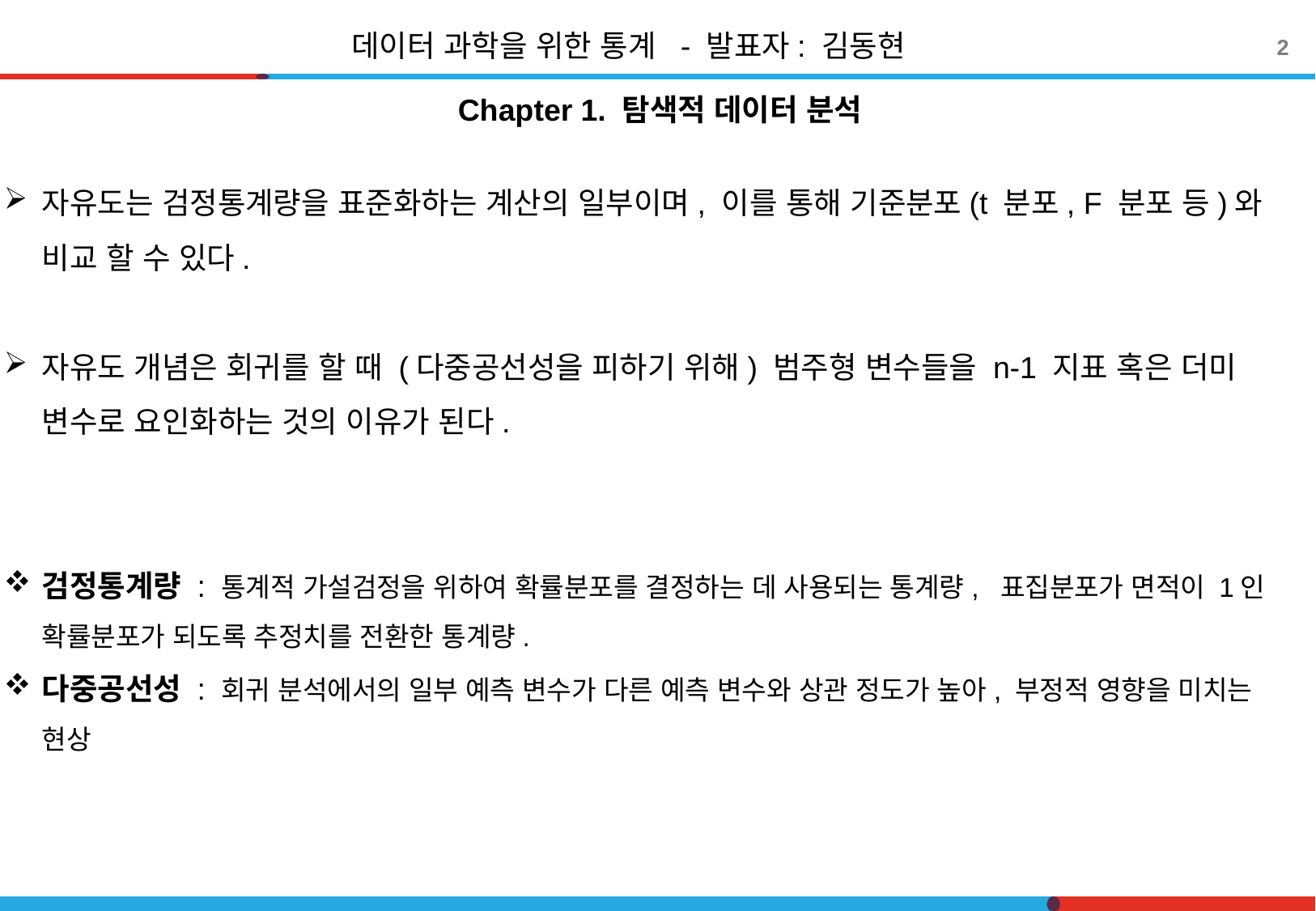

데이터 과학을 위한 통계  - 발표자: 김동현
2
Chapter 1. 탐색적 데이터 분석

자유도는 검정통계량을 표준화하는 계산의 일부이며, 이를 통해 기준분포(t 분포, F 분포 등)와 비교 할 수 있다.

자유도 개념은 회귀를 할 때 (다중공선성을 피하기 위해) 범주형 변수들을 n-1 지표 혹은 더미 변수로 요인화하는 것의 이유가 된다.

검정통계량 : 통계적 가설검정을 위하여 확률분포를 결정하는 데 사용되는 통계량,  표집분포가 면적이 1인 확률분포가 되도록 추정치를 전환한 통계량.
다중공선성 : 회귀 분석에서의 일부 예측 변수가 다른 예측 변수와 상관 정도가 높아, 부정적 영향을 미치는 현상